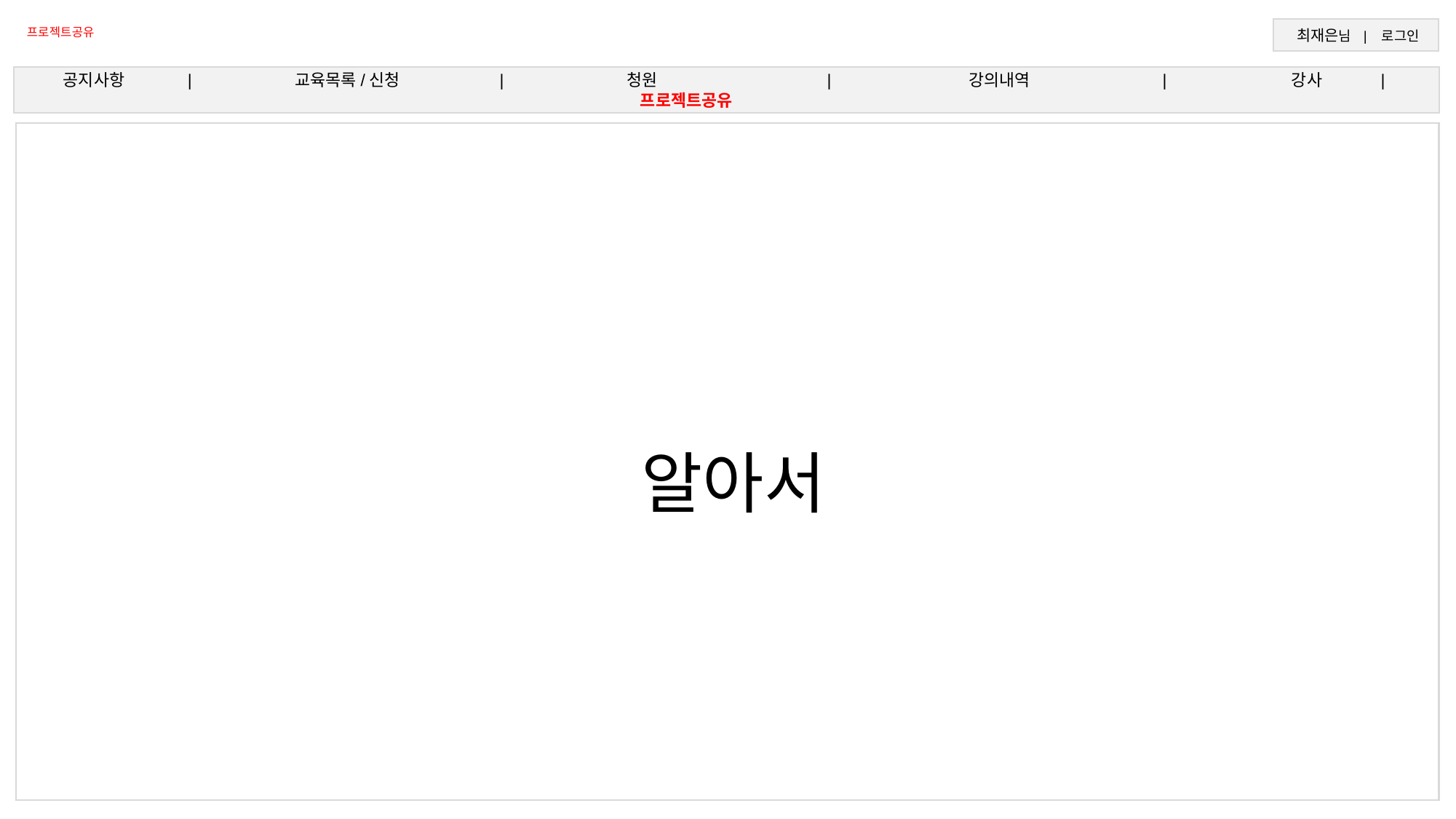

프로젝트공유
 최재은님   |   로그인
공지사항	   | 	  교육목록/신청 	| 	   청원 		| 	      강의내역		 | 	     강사	 | 	     프로젝트공유

# 알아서